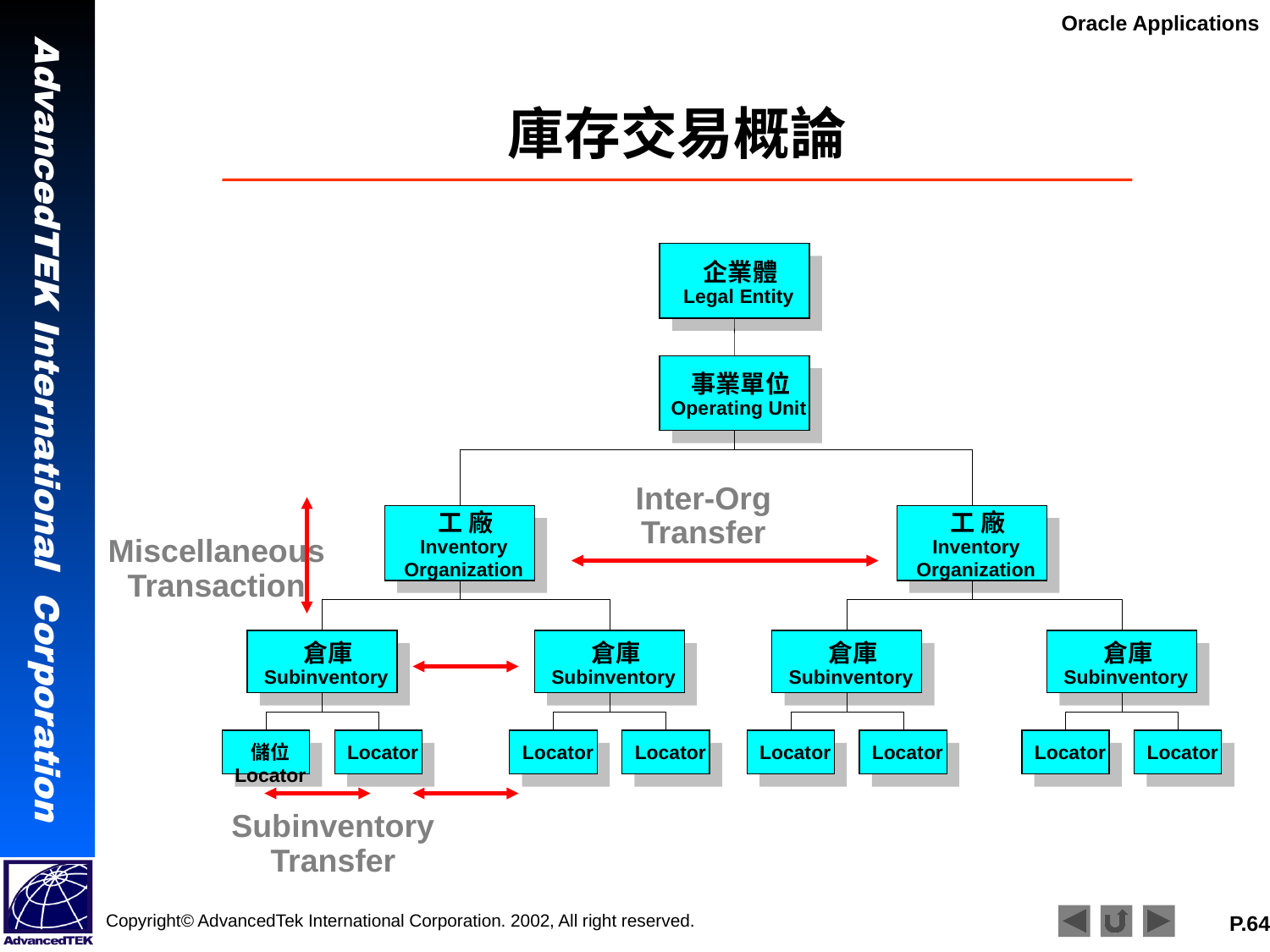

# 庫存交易概論

企業體
Legal Entity

事業單位
Operating Unit

工 廠
工 廠

Inventory
Inventory
Organization
Organization

倉庫
倉庫
倉庫
倉庫

Subinventory
Subinventory
Subinventory
Subinventory

儲位
Locator
Locator
Locator
Locator
Locator
Locator
Locator
Locator

Inter-Org
Transfer

Miscellaneous Transaction

Subinventory
Transfer